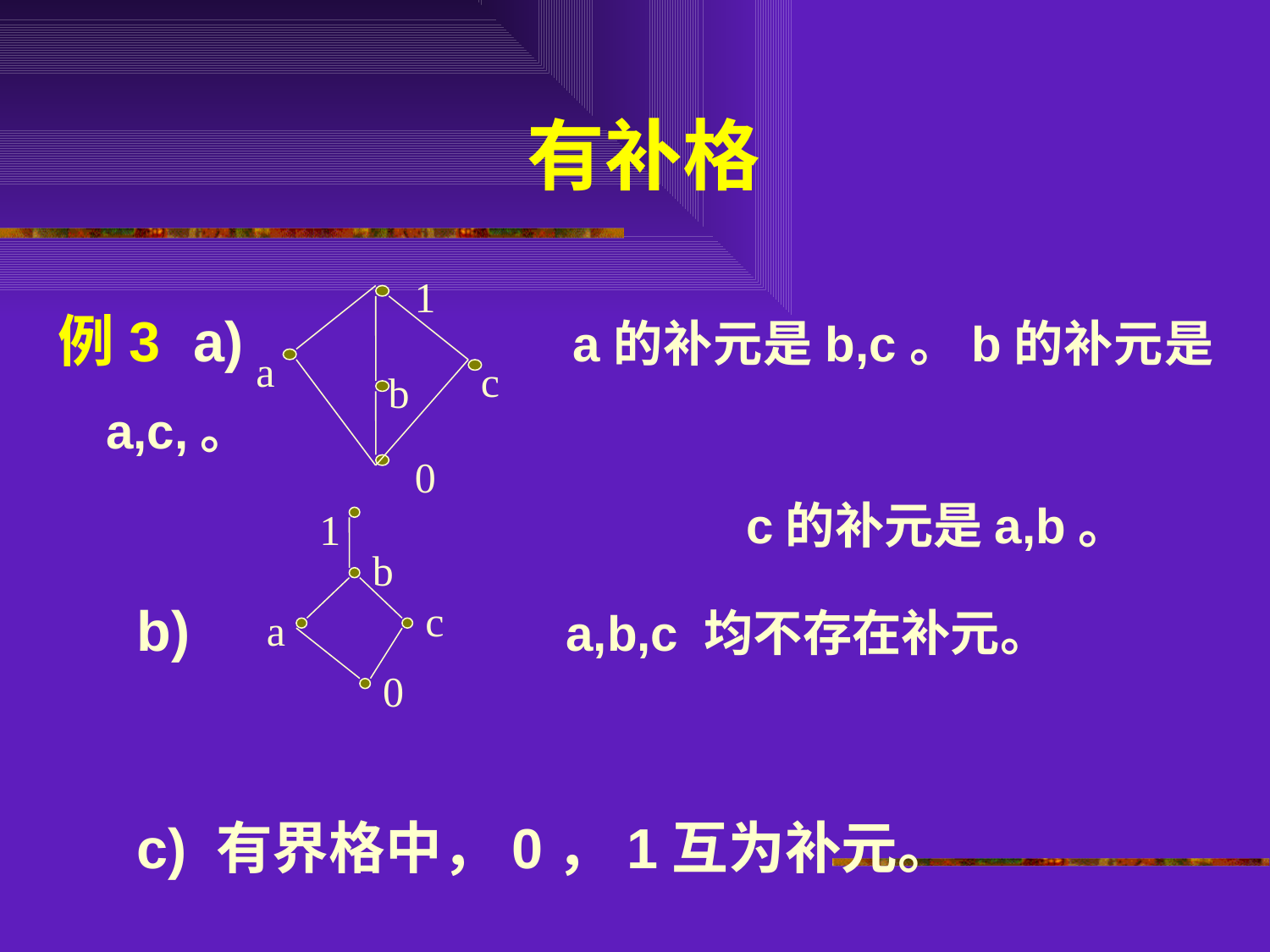

# 有补格
1

a

b

0

c
例3  a)                    a的补元是b,c。b的补元是a,c,。
                                                  c的补元是a,b。
     b)                        a,b,c 均不存在补元。

     c) 有界格中，0，1互为补元。

1

b

c
 a

0